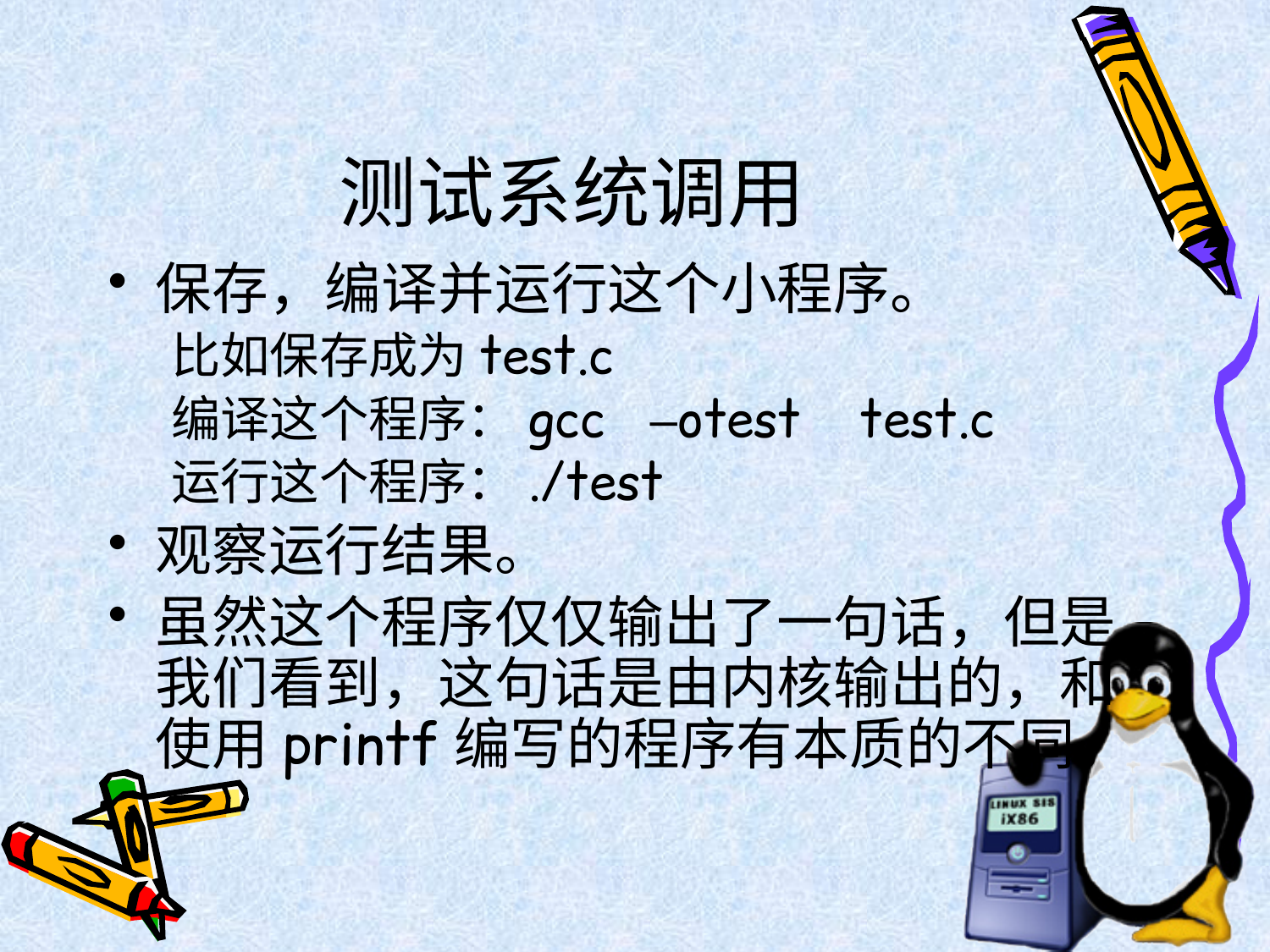

# 测试系统调用
保存，编译并运行这个小程序。
比如保存成为test.c
编译这个程序：gcc   –otest    test.c
运行这个程序：./test
观察运行结果。
虽然这个程序仅仅输出了一句话，但是我们看到，这句话是由内核输出的，和使用printf编写的程序有本质的不同。